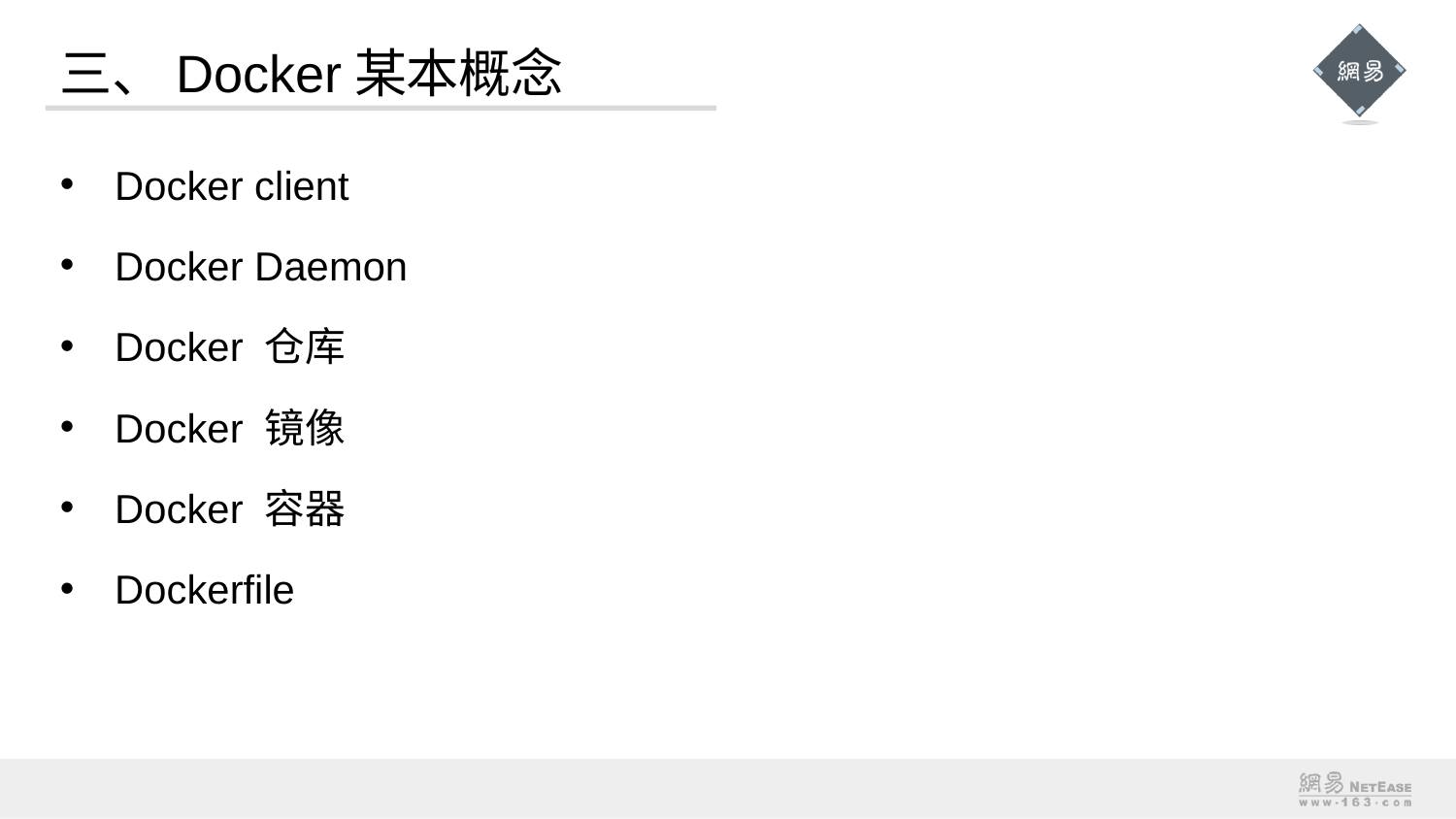

# 三、Docker某本概念
Docker client
Docker Daemon
Docker 仓库
Docker 镜像
Docker 容器
Dockerfile